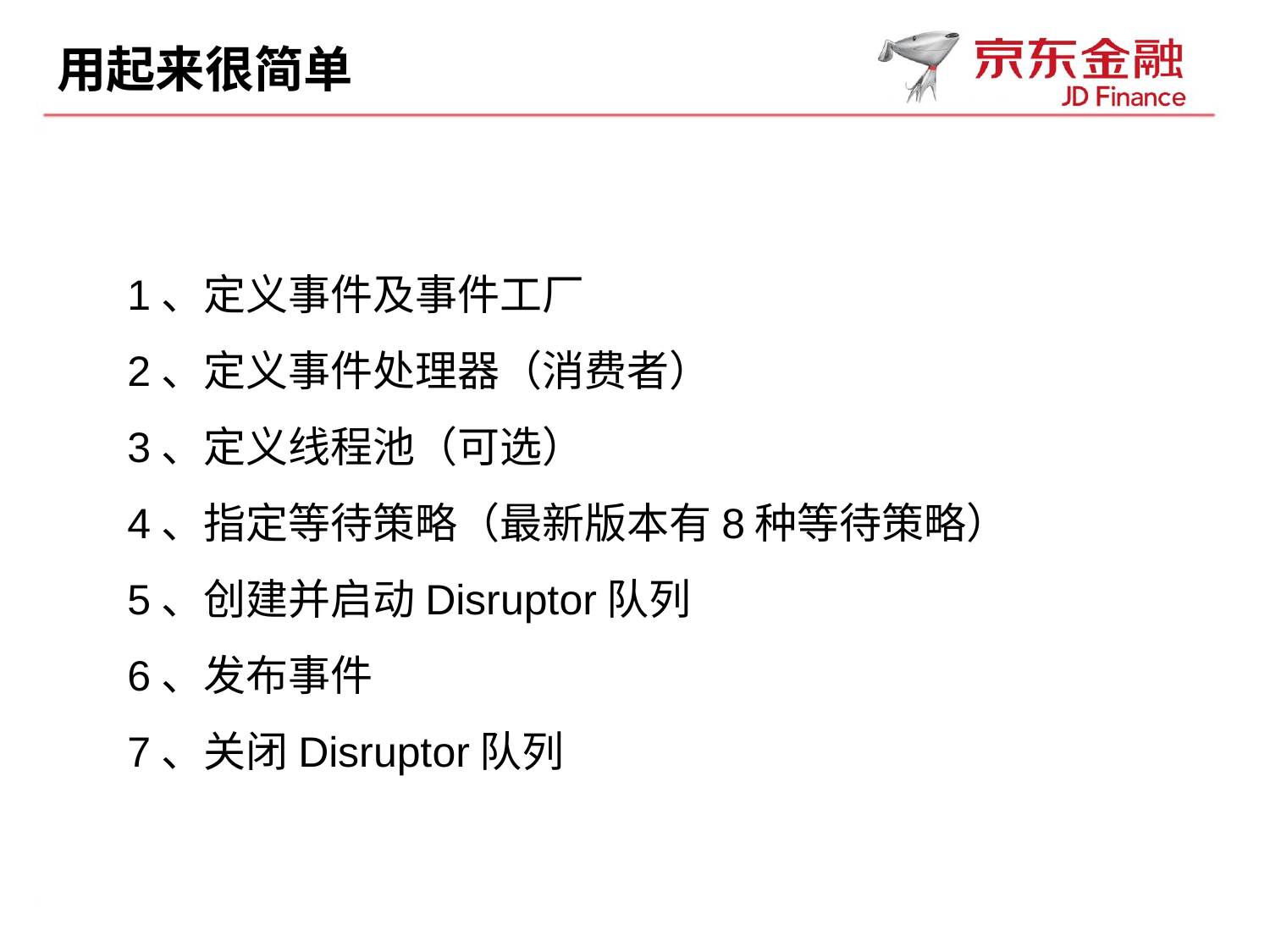

用起来很简单
1、定义事件及事件工厂
2、定义事件处理器（消费者）
3、定义线程池（可选）
4、指定等待策略（最新版本有8种等待策略）
5、创建并启动Disruptor队列
6、发布事件
7、关闭Disruptor队列